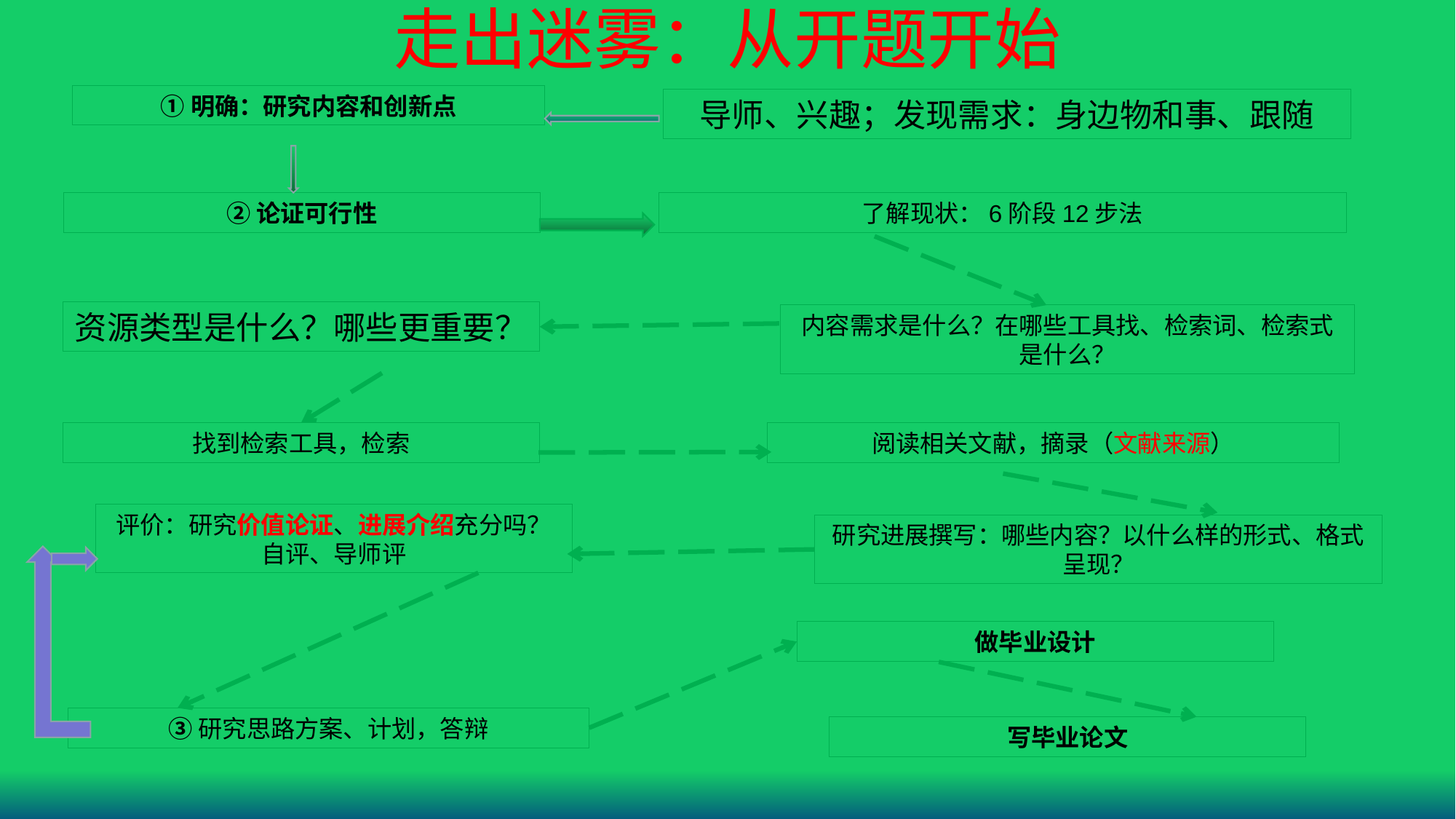

# 走出迷雾：从开题开始
①明确：研究内容和创新点
导师、兴趣；发现需求：身边物和事、跟随

②论证可行性
了解现状：6阶段12步法

资源类型是什么？哪些更重要？
内容需求是什么？在哪些工具找、检索词、检索式是什么？
找到检索工具，检索
阅读相关文献，摘录（文献来源）
评价：研究价值论证、进展介绍充分吗？自评、导师评
研究进展撰写：哪些内容？以什么样的形式、格式呈现？

做毕业设计
③研究思路方案、计划，答辩
写毕业论文
Y